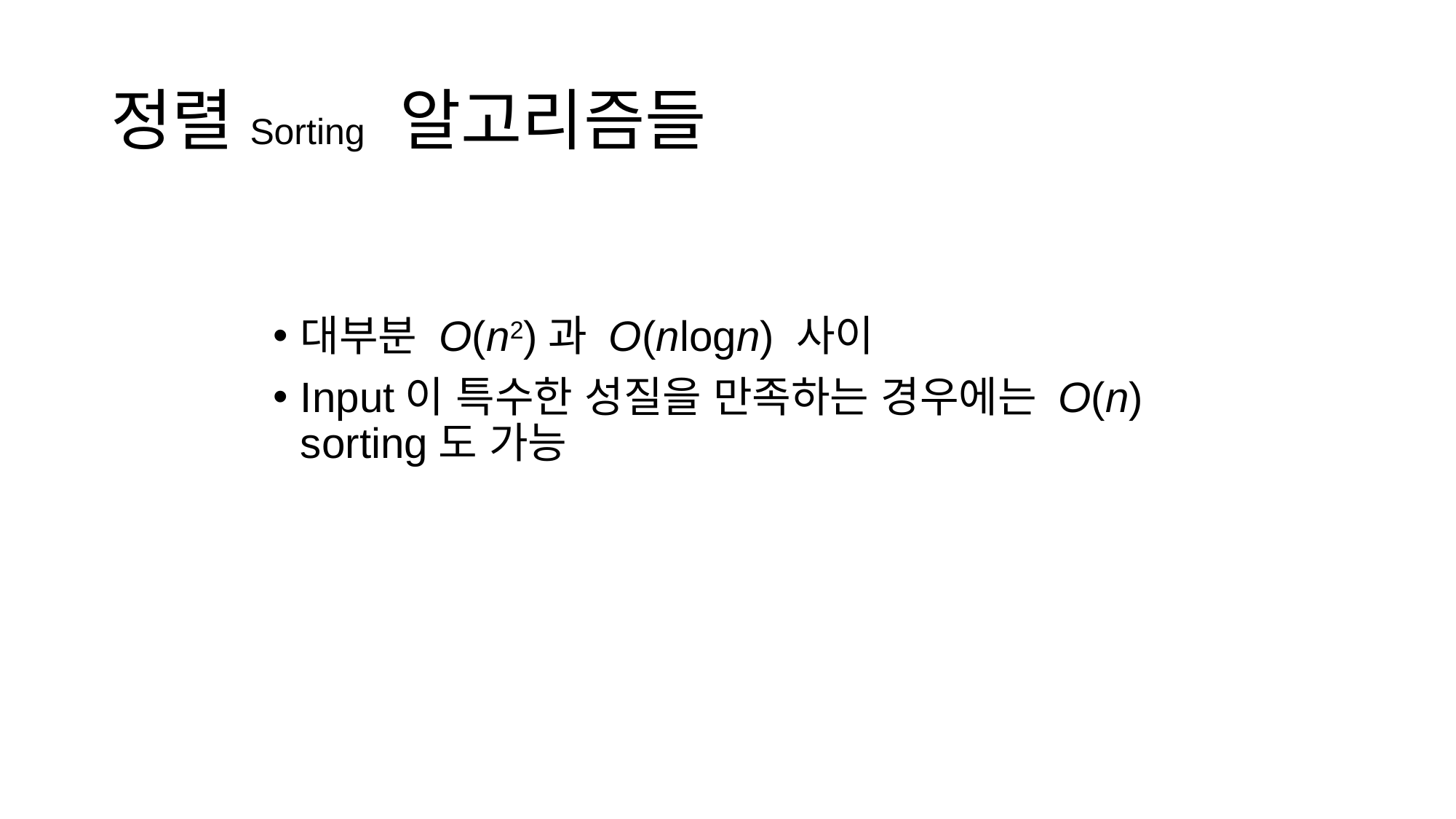

# 정렬Sorting 알고리즘들
대부분 O(n2)과 O(nlogn) 사이
Input이 특수한 성질을 만족하는 경우에는 O(n) sorting도 가능